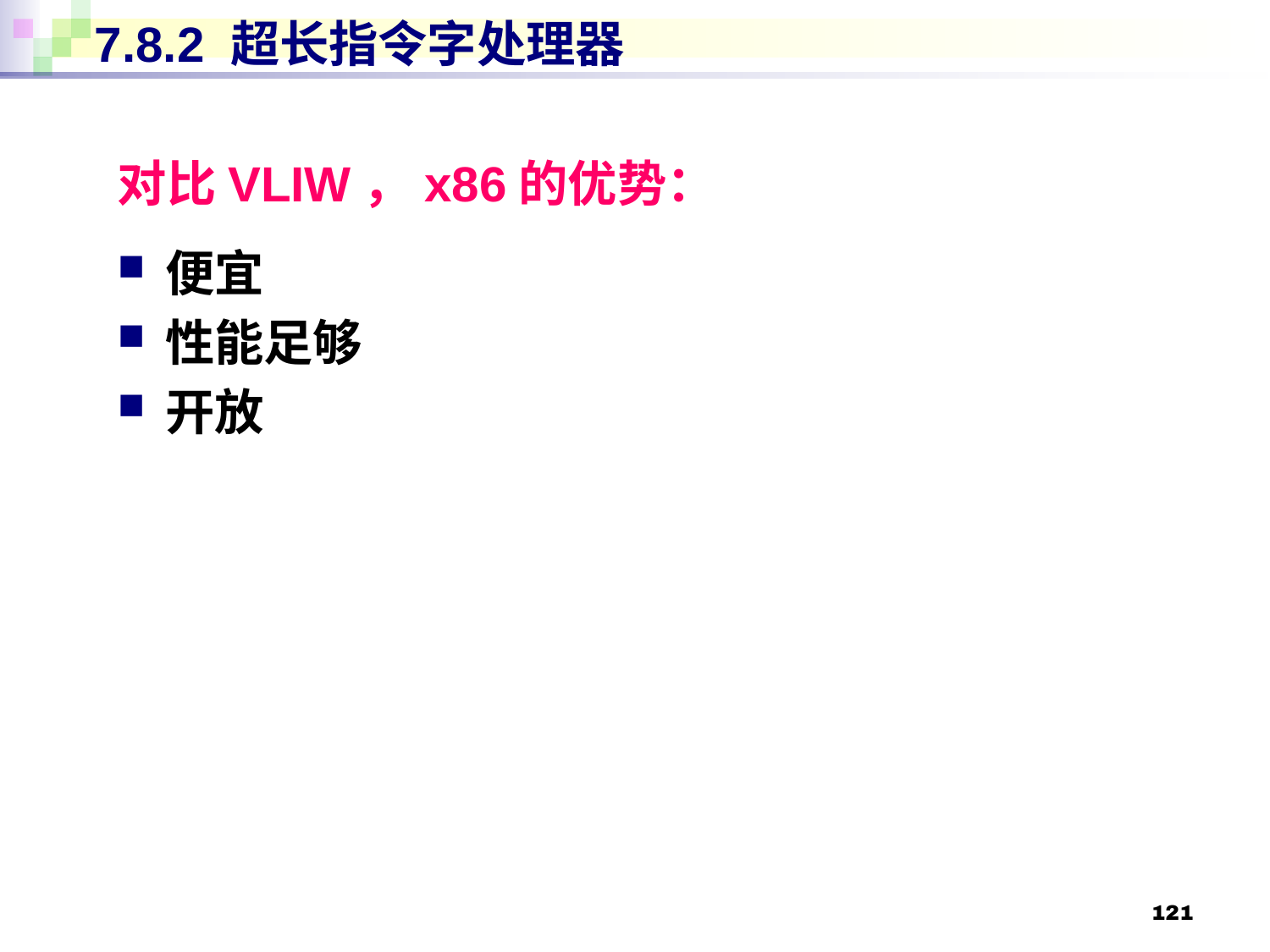

# 7.8.2 超长指令字处理器
对比VLIW，x86的优势：
便宜
性能足够
开放

121